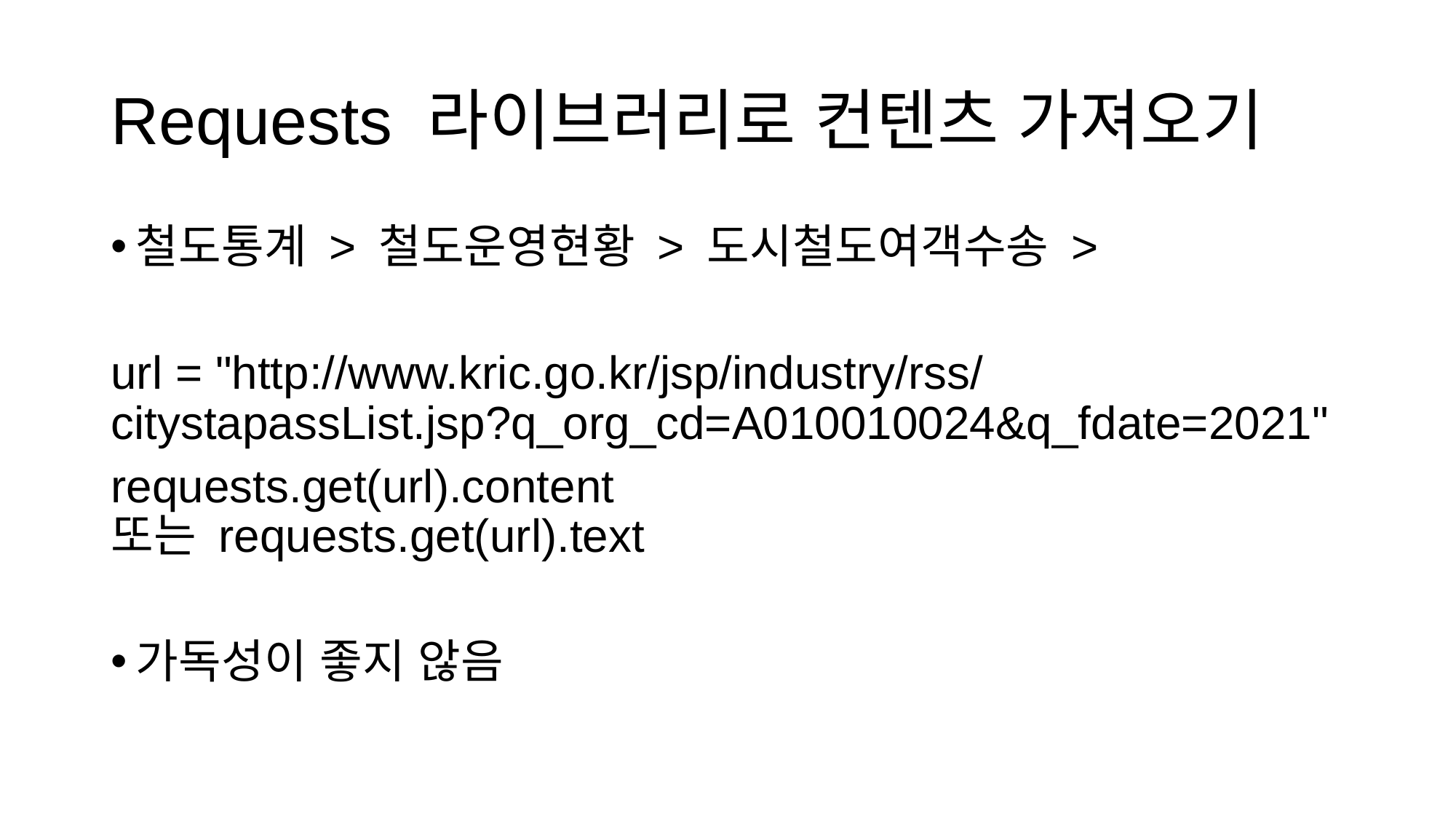

# Requests 라이브러리로 컨텐츠 가져오기
철도통계 > 철도운영현황 > 도시철도여객수송 >

url = "http://www.kric.go.kr/jsp/industry/rss/citystapassList.jsp?q_org_cd=A010010024&q_fdate=2021"
requests.get(url).content
또는 requests.get(url).text

가독성이 좋지 않음